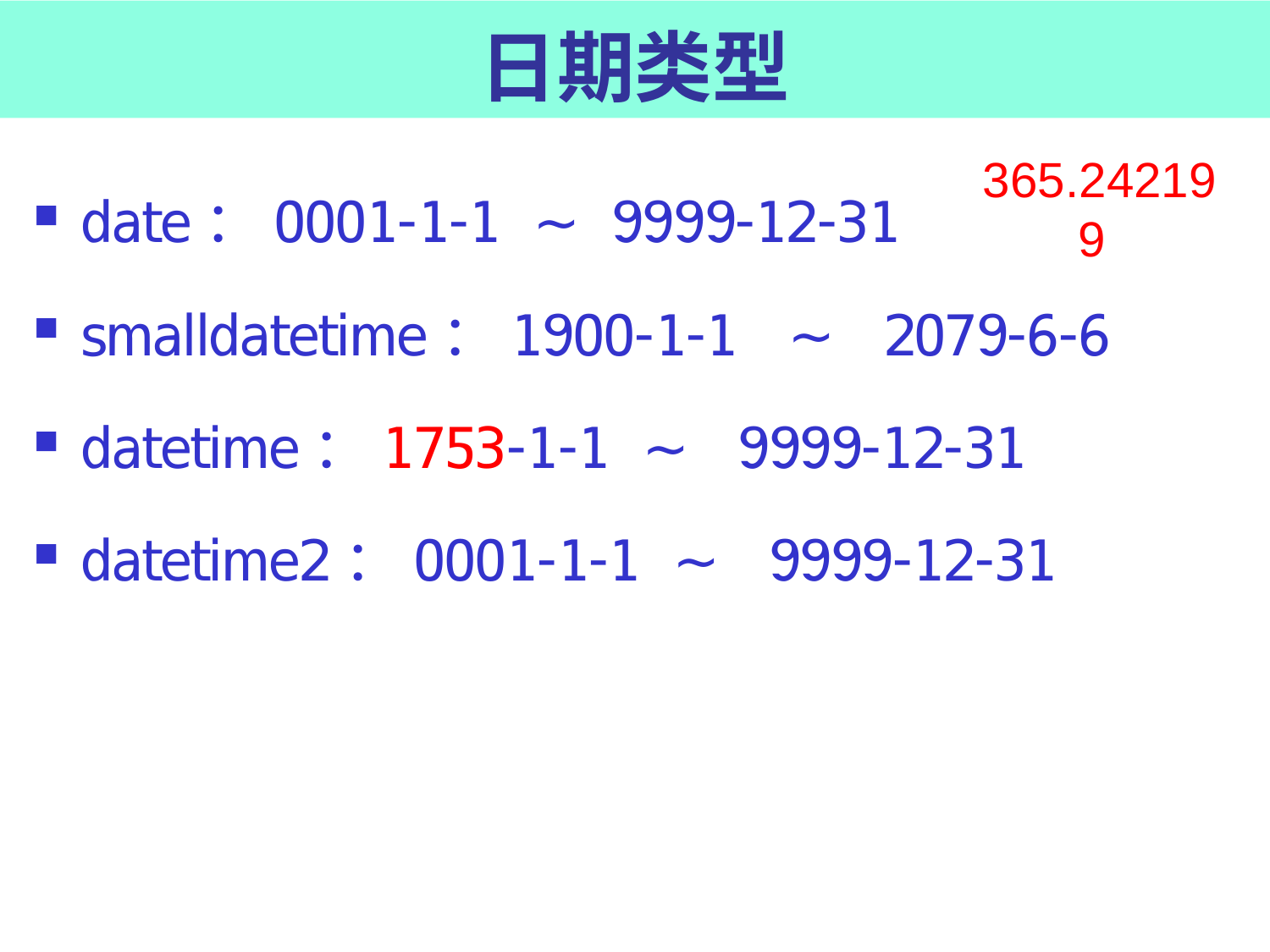

# 日期类型
date：0001-1-1  ~  9999-12-31
smalldatetime：1900-1-1   ~   2079-6-6
datetime：1753-1-1  ~   9999-12-31
datetime2：0001-1-1  ~   9999-12-31
365.242199